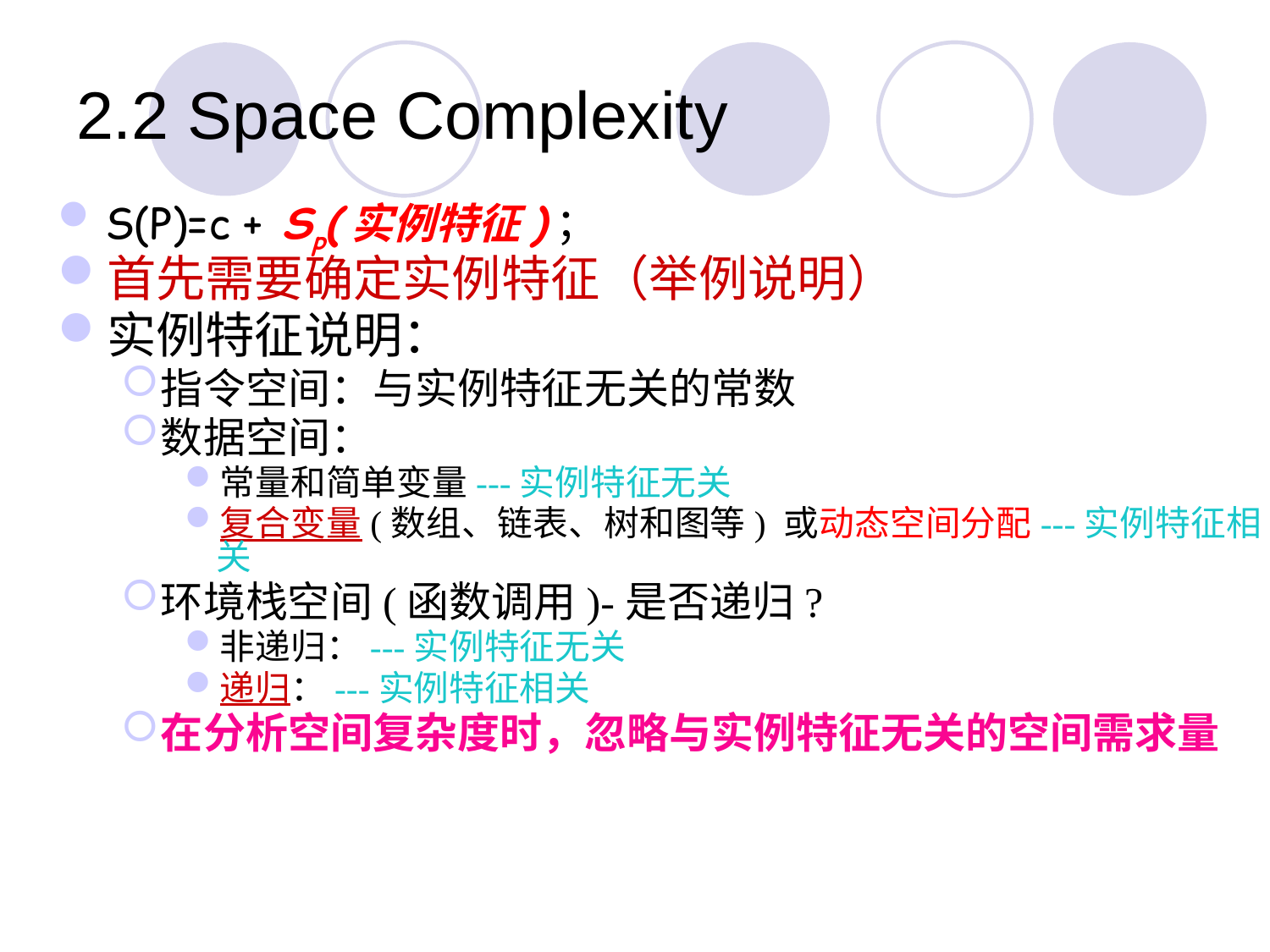

# 2.2 Space Complexity
S(P)=c + Sp(实例特征)；
首先需要确定实例特征（举例说明）
实例特征说明：
指令空间：与实例特征无关的常数
数据空间：
常量和简单变量---实例特征无关
复合变量(数组、链表、树和图等) 或动态空间分配---实例特征相关
环境栈空间(函数调用)-是否递归?
非递归：---实例特征无关
递归：---实例特征相关
在分析空间复杂度时，忽略与实例特征无关的空间需求量

20